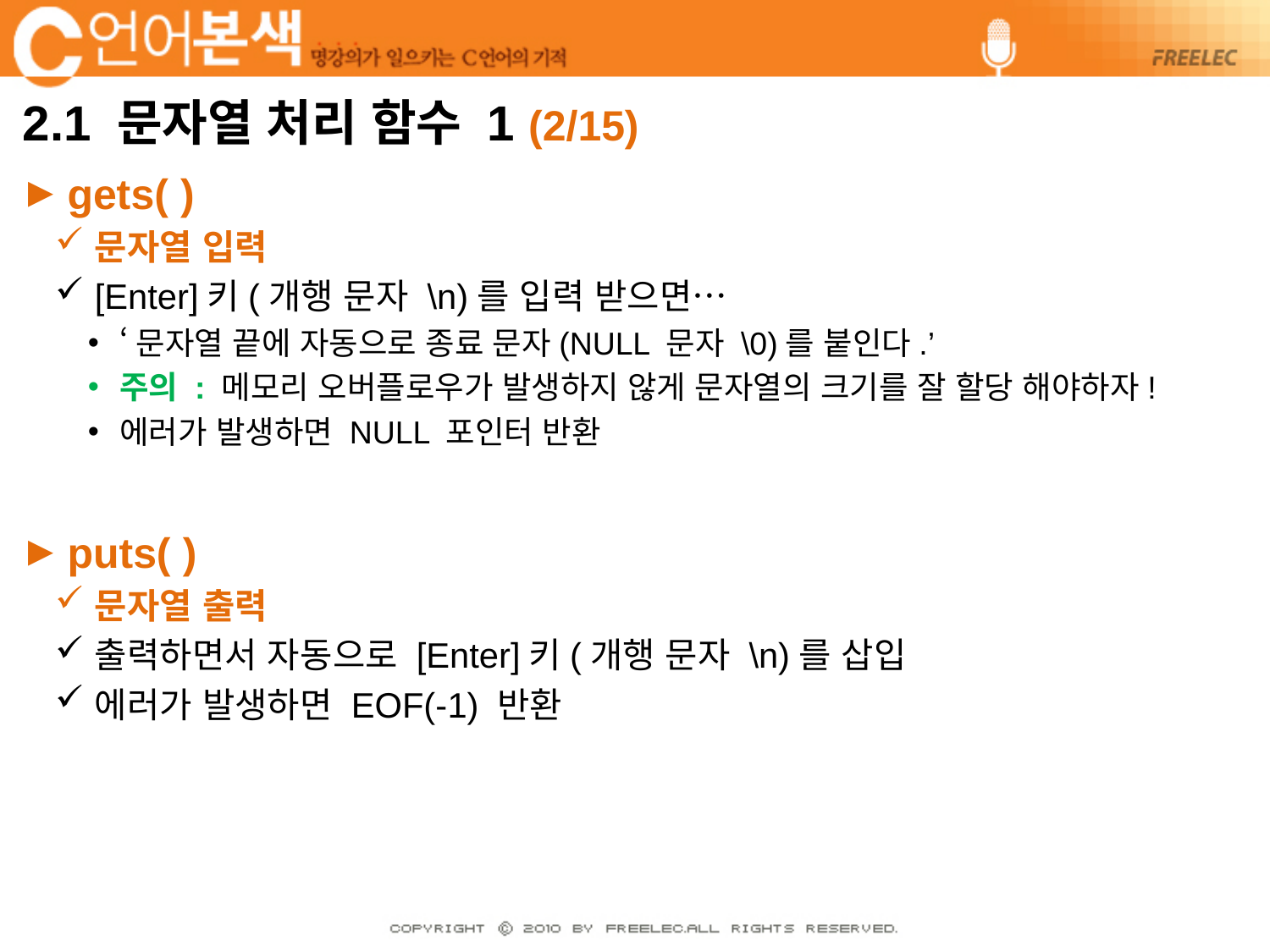

# 2.1 문자열 처리 함수 1 (2/15)
gets( )
문자열 입력
[Enter]키(개행 문자 \n)를 입력 받으면…
‘문자열 끝에 자동으로 종료 문자(NULL 문자 \0)를 붙인다.’
주의 : 메모리 오버플로우가 발생하지 않게 문자열의 크기를 잘 할당 해야하자!
에러가 발생하면 NULL 포인터 반환

puts( )
문자열 출력
출력하면서 자동으로 [Enter]키(개행 문자 \n)를 삽입
에러가 발생하면 EOF(-1) 반환